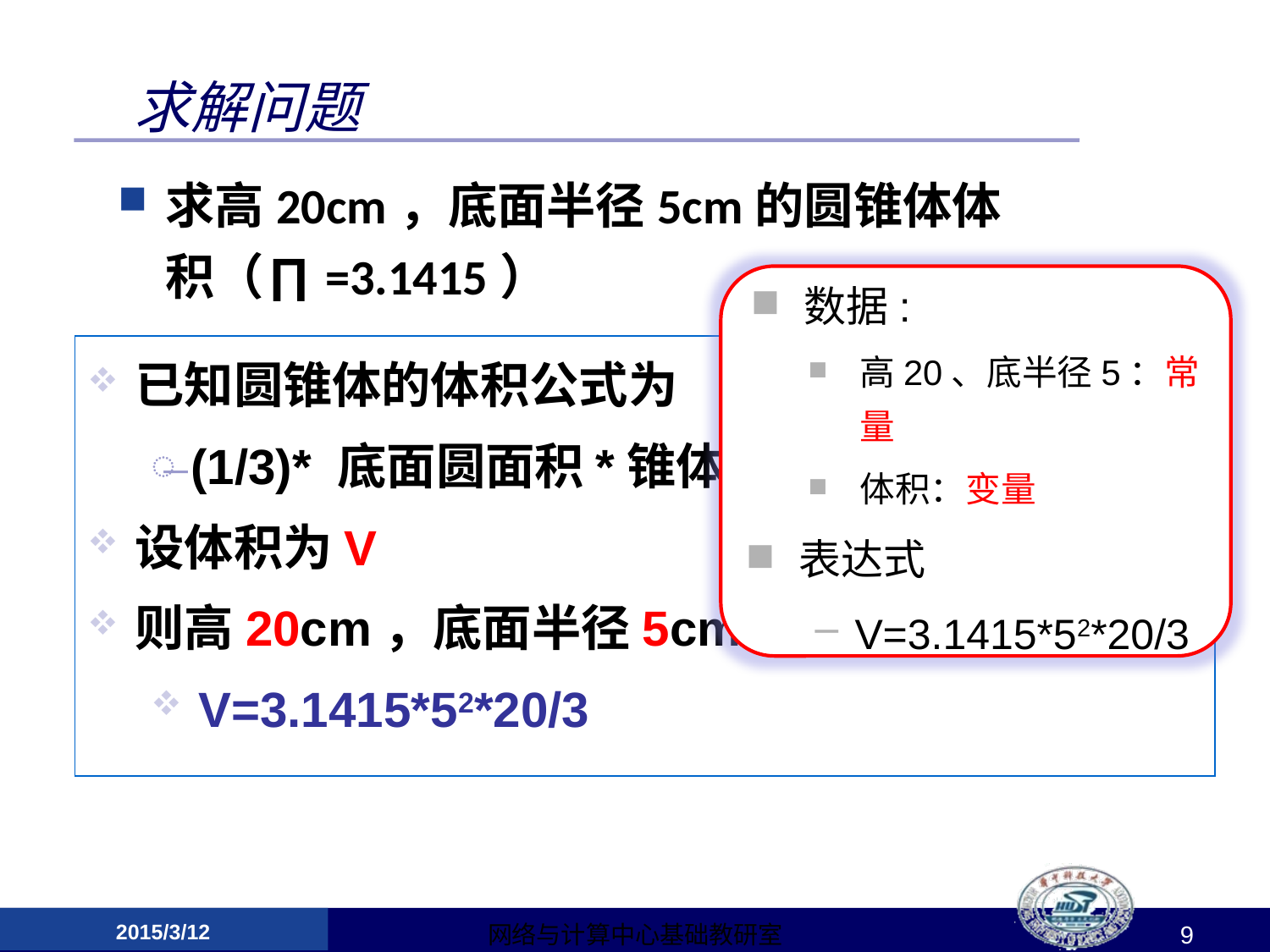

# 求解问题
求高20cm，底面半径5cm的圆锥体体积（∏=3.1415）
数据:
高20、底半径5：常量
体积：变量
表达式
V=3.1415*52*20/3
已知圆锥体的体积公式为
(1/3)* 底面圆面积*锥体高度
设体积为V
则高20cm，底面半径5cm的圆锥体体积是
V=3.1415*52*20/3
2015/3/12
网络与计算中心基础教研室
9